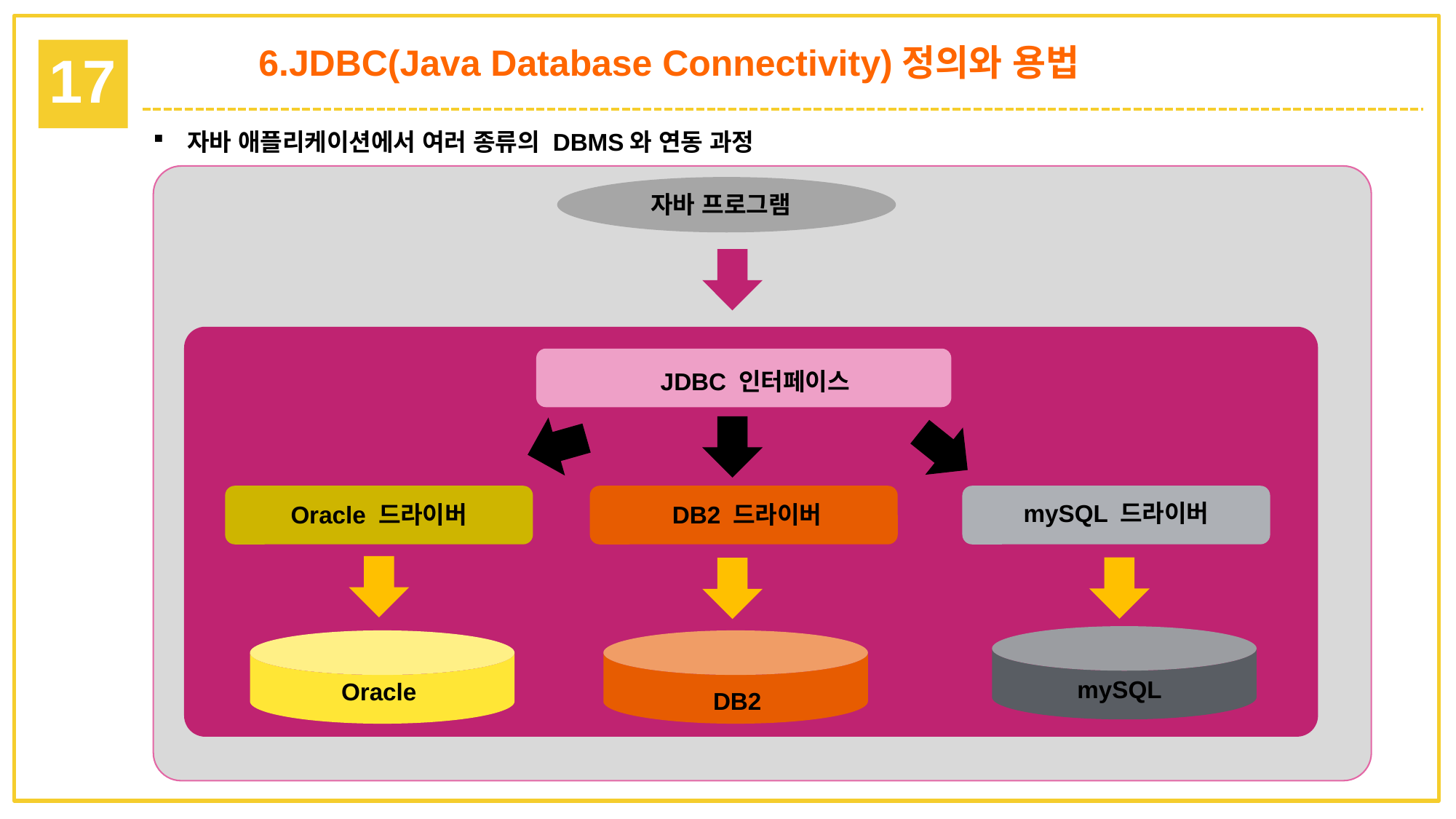

6.JDBC(Java Database Connectivity)정의와 용법
17

자바 애플리케이션에서 여러 종류의 DBMS와 연동 과정

자바 프로그램

JDBC 인터페이스

mySQL 드라이버
Oracle 드라이버
DB2 드라이버

mySQL
Oracle
DB2